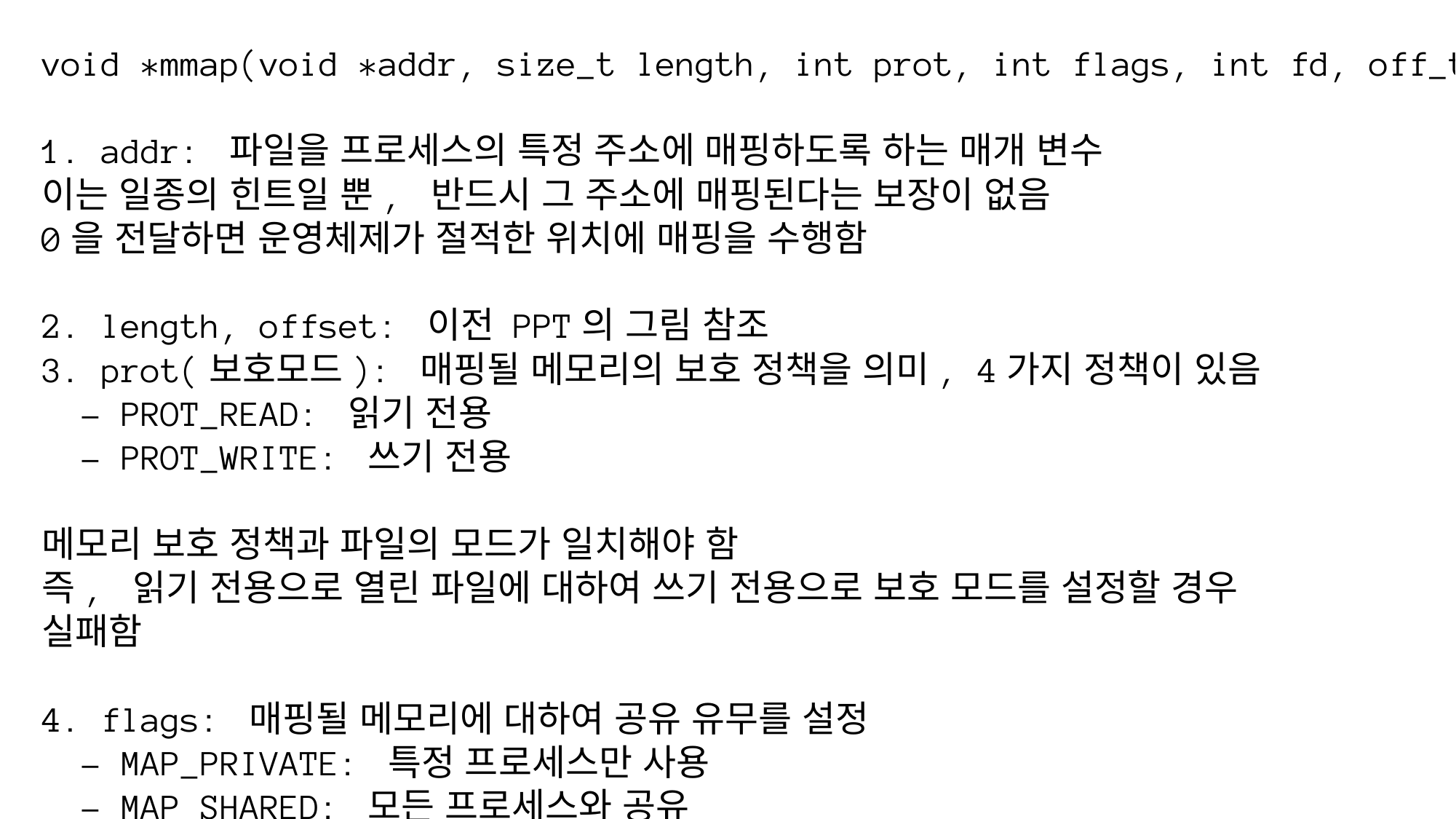

void *mmap(void *addr, size_t length, int prot, int flags, int fd, off_t offset);

1. addr: 파일을 프로세스의 특정 주소에 매핑하도록 하는 매개 변수
이는 일종의 힌트일 뿐, 반드시 그 주소에 매핑된다는 보장이 없음
0을 전달하면 운영체제가 절적한 위치에 매핑을 수행함

2. length, offset: 이전 PPT의 그림 참조
3. prot(보호모드): 매핑될 메모리의 보호 정책을 의미, 4가지 정책이 있음
  - PROT_READ: 읽기 전용
  - PROT_WRITE: 쓰기 전용

메모리 보호 정책과 파일의 모드가 일치해야 함
즉, 읽기 전용으로 열린 파일에 대하여 쓰기 전용으로 보호 모드를 설정할 경우
실패함

4. flags: 매핑될 메모리에 대하여 공유 유무를 설정
  - MAP_PRIVATE: 특정 프로세스만 사용
  - MAP_SHARED: 모든 프로세스와 공유